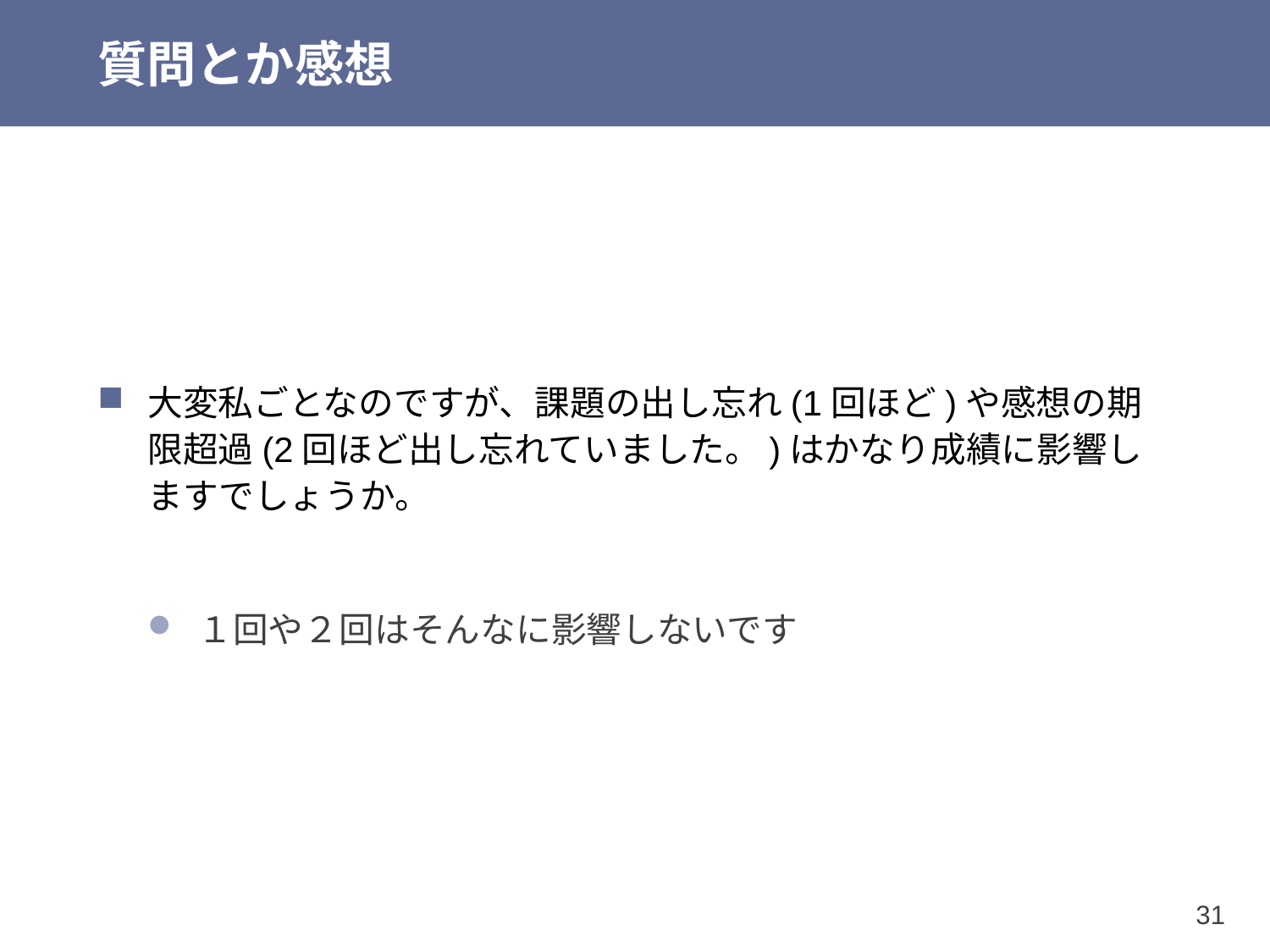

# 質問とか感想
大変私ごとなのですが、課題の出し忘れ(1回ほど)や感想の期限超過(2回ほど出し忘れていました。)はかなり成績に影響しますでしょうか。

１回や２回はそんなに影響しないです